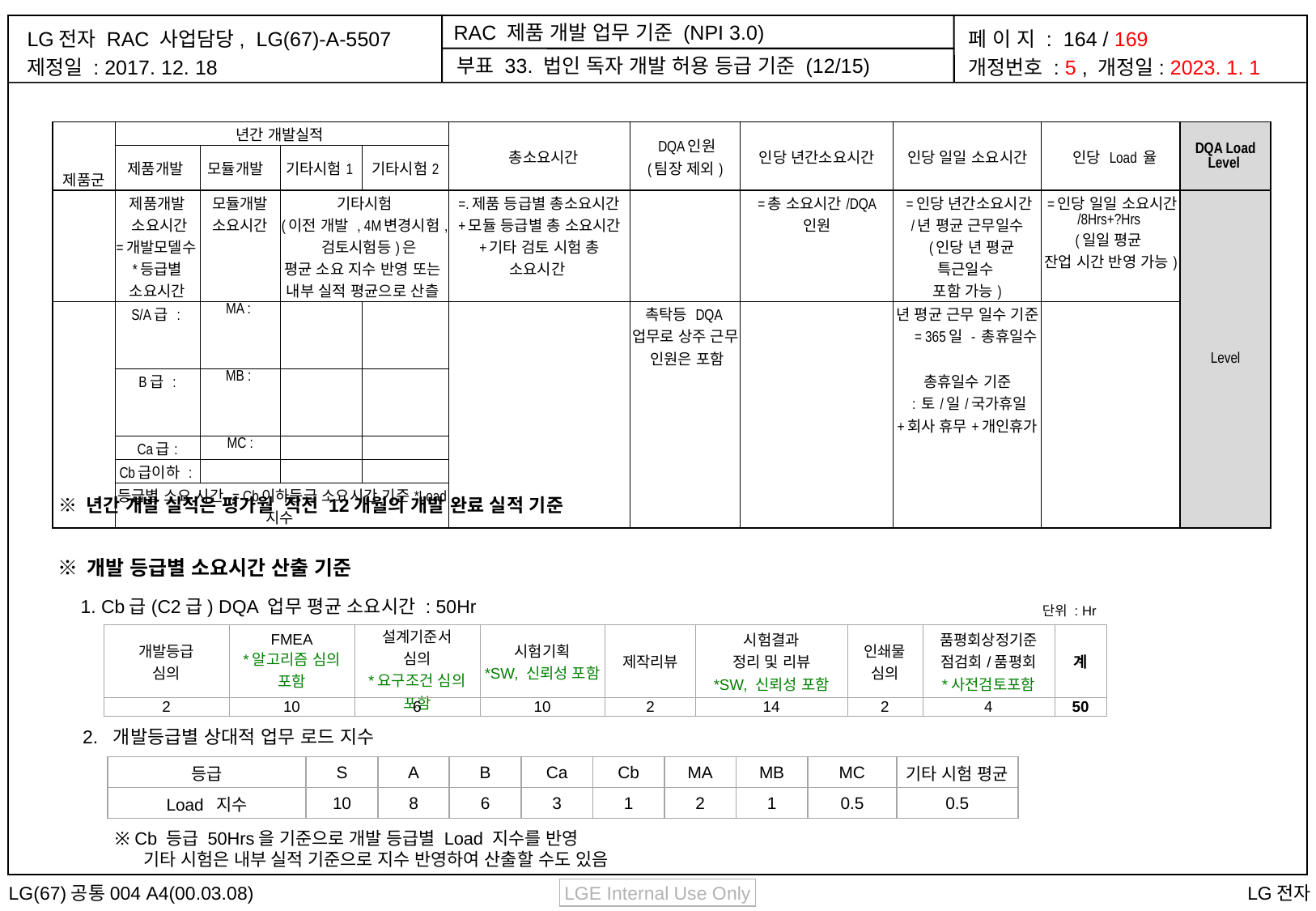

부표 33. 법인 독자 개발 허용 등급 기준 (12/15)
| 제품군 | 년간 개발실적 |  |  |  | 총소요시간 | DQA인원 (팀장 제외) | 인당 년간소요시간 | 인당 일일 소요시간 | 인당 Load 율 | DQA Load Level |
| --- | --- | --- | --- | --- | --- | --- | --- | --- | --- | --- |
|  | 제품개발 | 모듈개발 | 기타시험1 | 기타시험2 |  |  |  |  |  |  |
|  | 제품개발 소요시간 =개발모델수\*등급별 소요시간 | 모듈개발 소요시간 | 기타시험 (이전 개발 , 4M변경시험, 검토시험등)은 평균 소요 지수 반영 또는 내부 실적 평균으로 산츨 |  | =.제품 등급별 총소요시간+모듈 등급별 총 소요시간 +기타 검토 시험 총 소요시간 |  | =총 소요시간/DQA인원 | =인당 년간소요시간 /년 평균 근무일수 (인당 년 평균 특근일수 포함 가능) | =인당 일일 소요시간 /8Hrs+?Hrs (일일 평균 잔업 시간 반영 가능) | Level |
|  | S/A급 : | MA : |  |  |  | 촉탁등 DQA 업무로 상주 근무 인원은 포함 |  | 년 평균 근무 일수 기준 = 365일 - 총휴일수 |  |  |
|  | B급 : | MB : |  |  |  |  |  | 총휴일수 기준 : 토/일/국가휴일+회사 휴무+개인휴가 |  |  |
|  | Ca급: | MC : |  |  |  |  |  |  |  |  |
|  | Cb급이하 : |  |  |  |  |  |  |  |  |  |
|  | 등급별 소요 시간 = Cb이하등급 소요시간 기준\*Load 지수 |  |  |  |  |  |  |  |  |  |
※ 년간 개발 실적은 평가월  직전 12개월의 개발 완료 실적 기준
※ 개발 등급별 소요시간 산출 기준
1. Cb급(C2급) DQA 업무 평균 소요시간 : 50Hr
단위 : Hr
| 개발등급 심의 | FMEA \*알고리즘 심의 포함 | 설계기준서 심의 \*요구조건 심의 포함 | 시험기획 \*SW, 신뢰성 포함 | 제작리뷰 | 시험결과 정리 및 리뷰 \*SW, 신뢰성 포함 | 인쇄물 심의 | 품평회상정기준 점검회/품평회 \*사전검토포함 | 계 |
| --- | --- | --- | --- | --- | --- | --- | --- | --- |
| 2 | 10 | 6 | 10 | 2 | 14 | 2 | 4 | 50 |
2.  개발등급별 상대적 업무 로드 지수
| 등급 | S | A | B | Ca | Cb | MA | MB | MC | 기타 시험 평균 |
| --- | --- | --- | --- | --- | --- | --- | --- | --- | --- |
| Load 지수 | 10 | 8 | 6 | 3 | 1 | 2 | 1 | 0.5 | 0.5 |
※ Cb 등급 50Hrs을 기준으로 개발 등급별 Load 지수를 반영
     기타 시험은 내부 실적 기준으로 지수 반영하여 산출할 수도 있음